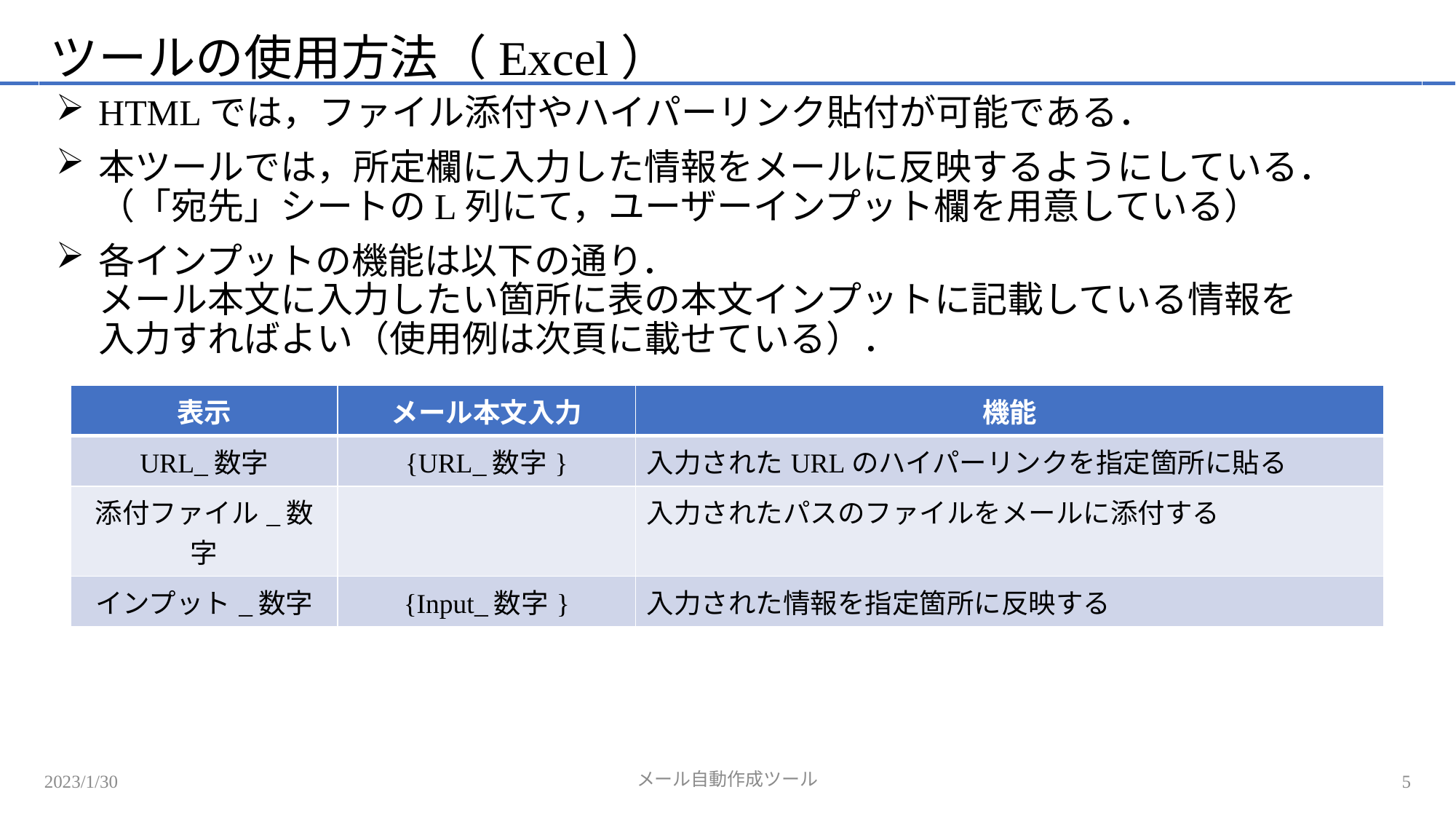

# ツールの使用方法（Excel）
HTMLでは，ファイル添付やハイパーリンク貼付が可能である．
本ツールでは，所定欄に入力した情報をメールに反映するようにしている．
（「宛先」シートのL列にて，ユーザーインプット欄を用意している）
各インプットの機能は以下の通り．
メール本文に入力したい箇所に表の本文インプットに記載している情報を
入力すればよい（使用例は次頁に載せている）．
| 表示 | メール本文入力 | 機能 |
| --- | --- | --- |
| URL\_数字 | {URL\_数字} | 入力されたURLのハイパーリンクを指定箇所に貼る |
| 添付ファイル\_数字 |  | 入力されたパスのファイルをメールに添付する |
| インプット\_数字 | {Input\_数字} | 入力された情報を指定箇所に反映する |
2023/1/30
5
メール自動作成ツール